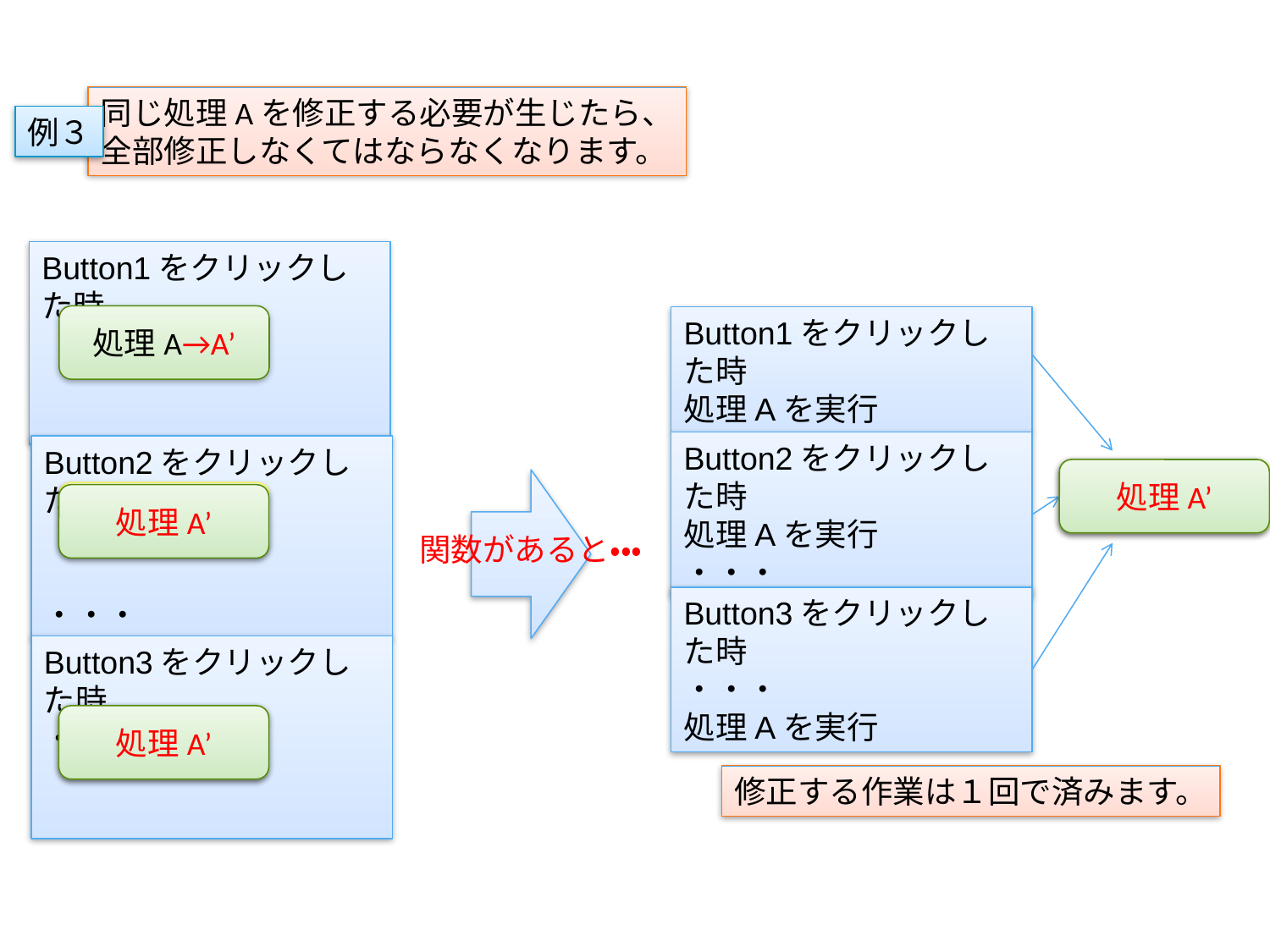

同じ処理Aを修正する必要が生じたら、
全部修正しなくてはならなくなります。
例３
Button1をクリックした時

処理A→A’
Button1をクリックした時
処理Aを実行
Button2をクリックした時
処理Aを実行
・・・
Button2をクリックした時

・・・
処理A’
処理A

処理A
処理A’
関数があると・・・
Button3をクリックした時
・・・
処理Aを実行
Button3をクリックした時
・・・

処理A
処理A’
修正する作業は１回で済みます。